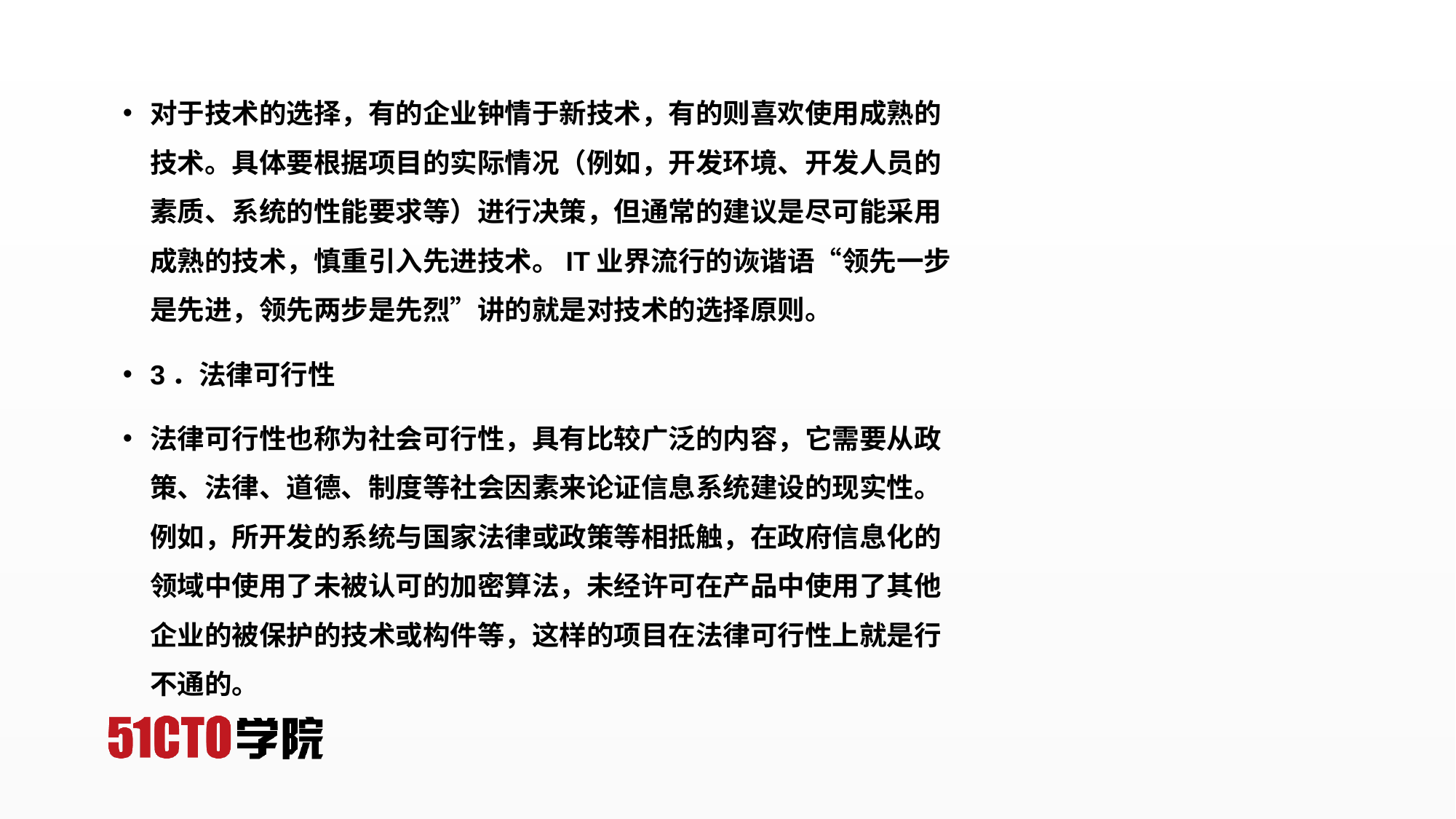

对于技术的选择，有的企业钟情于新技术，有的则喜欢使用成熟的技术。具体要根据项目的实际情况（例如，开发环境、开发人员的素质、系统的性能要求等）进行决策，但通常的建议是尽可能采用成熟的技术，慎重引入先进技术。IT业界流行的诙谐语“领先一步是先进，领先两步是先烈”讲的就是对技术的选择原则。
3．法律可行性
法律可行性也称为社会可行性，具有比较广泛的内容，它需要从政策、法律、道德、制度等社会因素来论证信息系统建设的现实性。例如，所开发的系统与国家法律或政策等相抵触，在政府信息化的领域中使用了未被认可的加密算法，未经许可在产品中使用了其他企业的被保护的技术或构件等，这样的项目在法律可行性上就是行不通的。